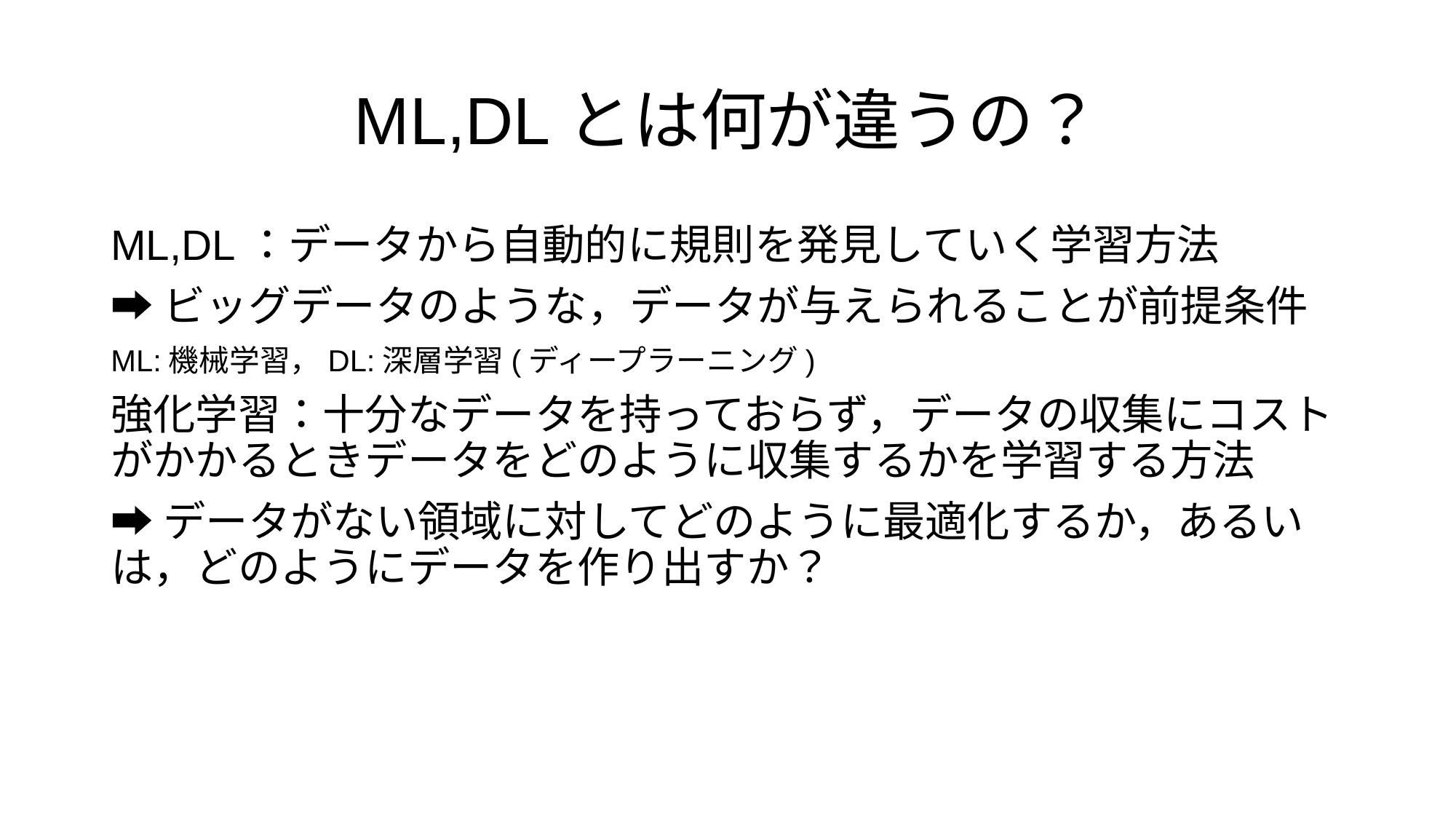

# ML,DLとは何が違うの？
ML,DL：データから自動的に規則を発見していく学習方法
➡ビッグデータのような，データが与えられることが前提条件
ML:機械学習，DL:深層学習(ディープラーニング)
強化学習：十分なデータを持っておらず，データの収集にコストがかかるときデータをどのように収集するかを学習する方法
➡データがない領域に対してどのように最適化するか，あるいは，どのようにデータを作り出すか？